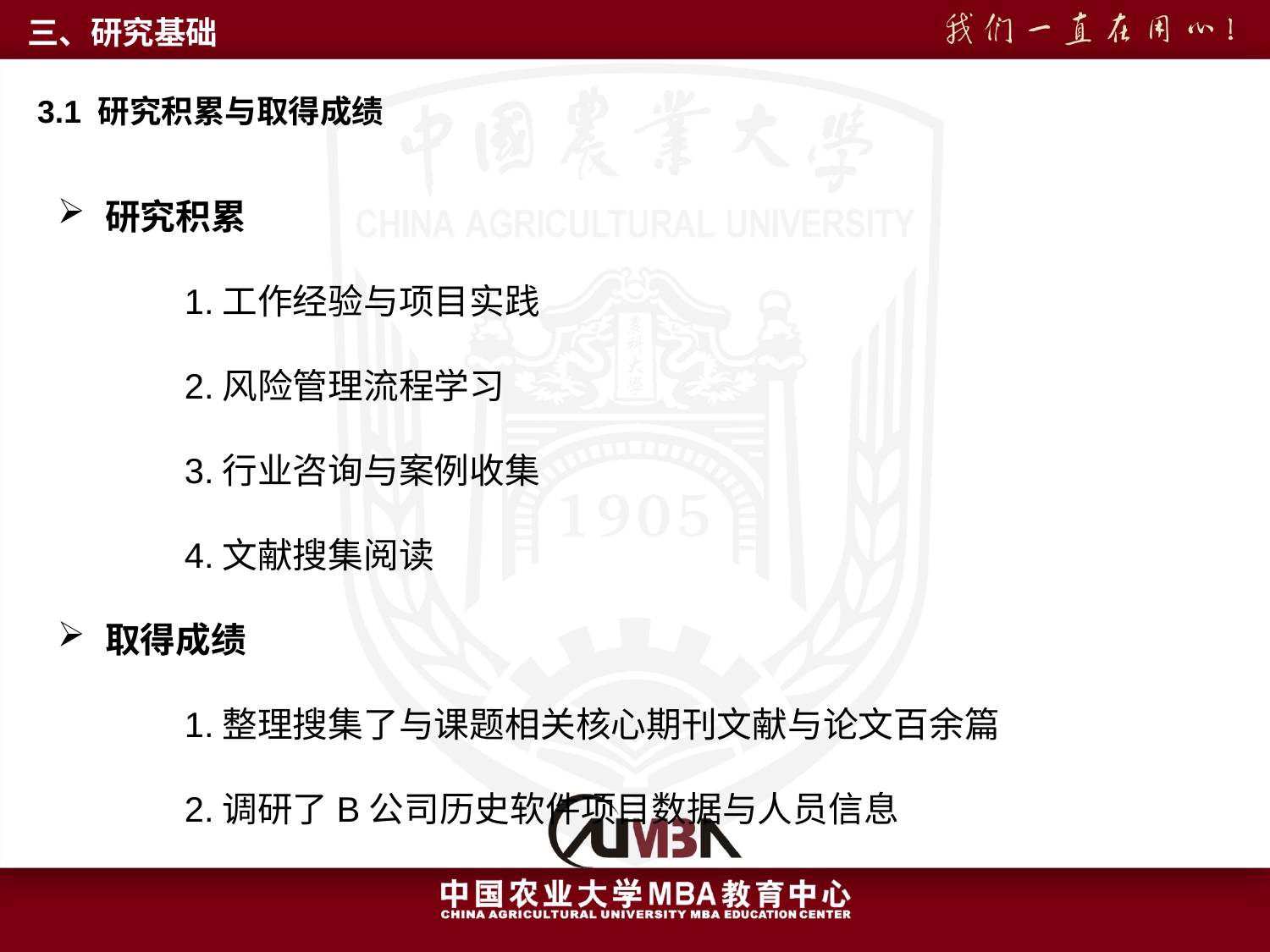

三、研究基础
3.1 研究积累与取得成绩
研究积累
	1.工作经验与项目实践
	2.风险管理流程学习
	3.行业咨询与案例收集
	4.文献搜集阅读
取得成绩
	1.整理搜集了与课题相关核心期刊文献与论文百余篇
	2.调研了B公司历史软件项目数据与人员信息